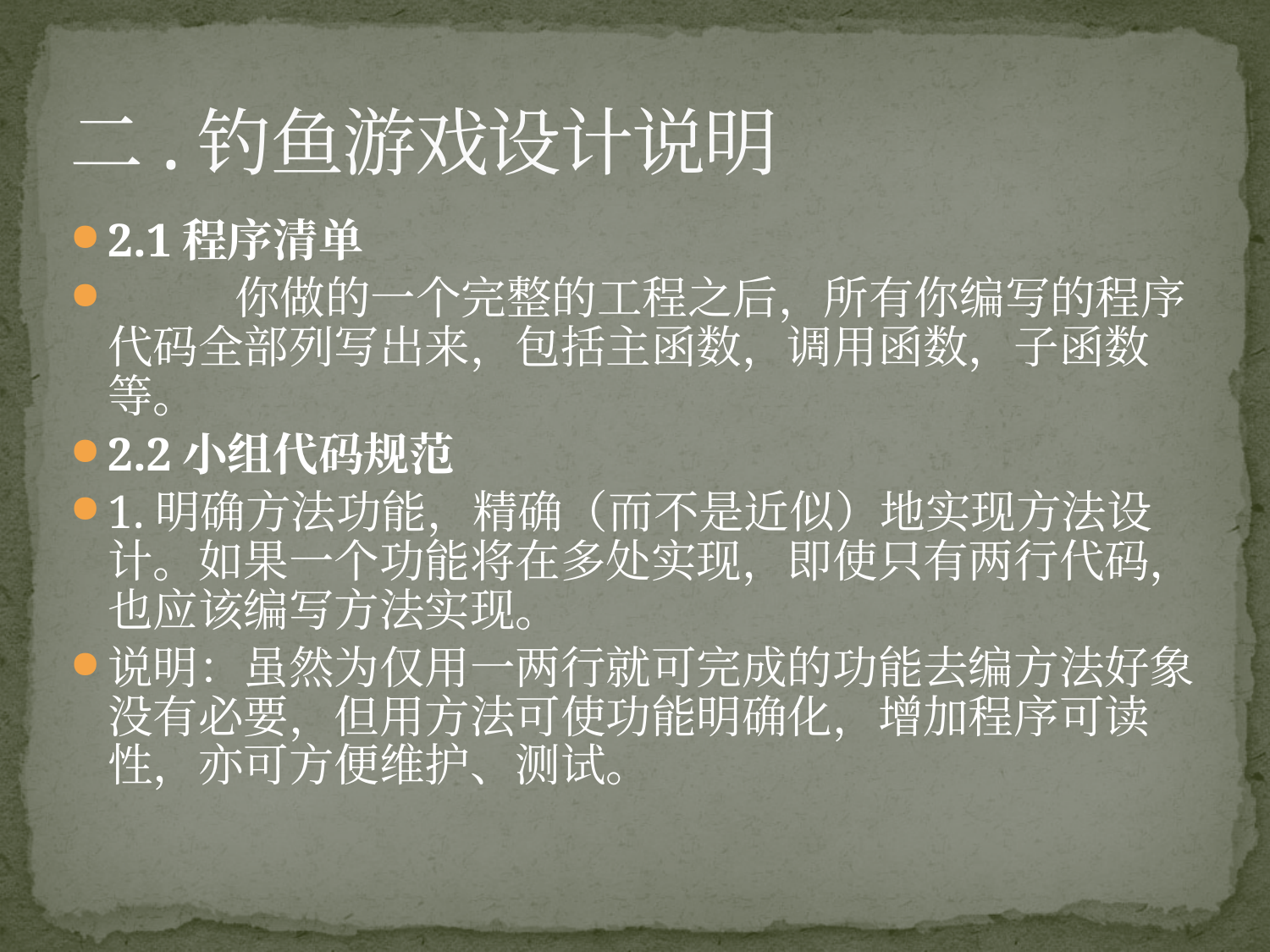

# 二.钓鱼游戏设计说明
2.1程序清单
	你做的一个完整的工程之后，所有你编写的程序代码全部列写出来，包括主函数，调用函数，子函数等。
2.2小组代码规范
1.明确方法功能，精确（而不是近似）地实现方法设计。如果一个功能将在多处实现，即使只有两行代码，也应该编写方法实现。
说明：虽然为仅用一两行就可完成的功能去编方法好象没有必要，但用方法可使功能明确化，增加程序可读性，亦可方便维护、测试。